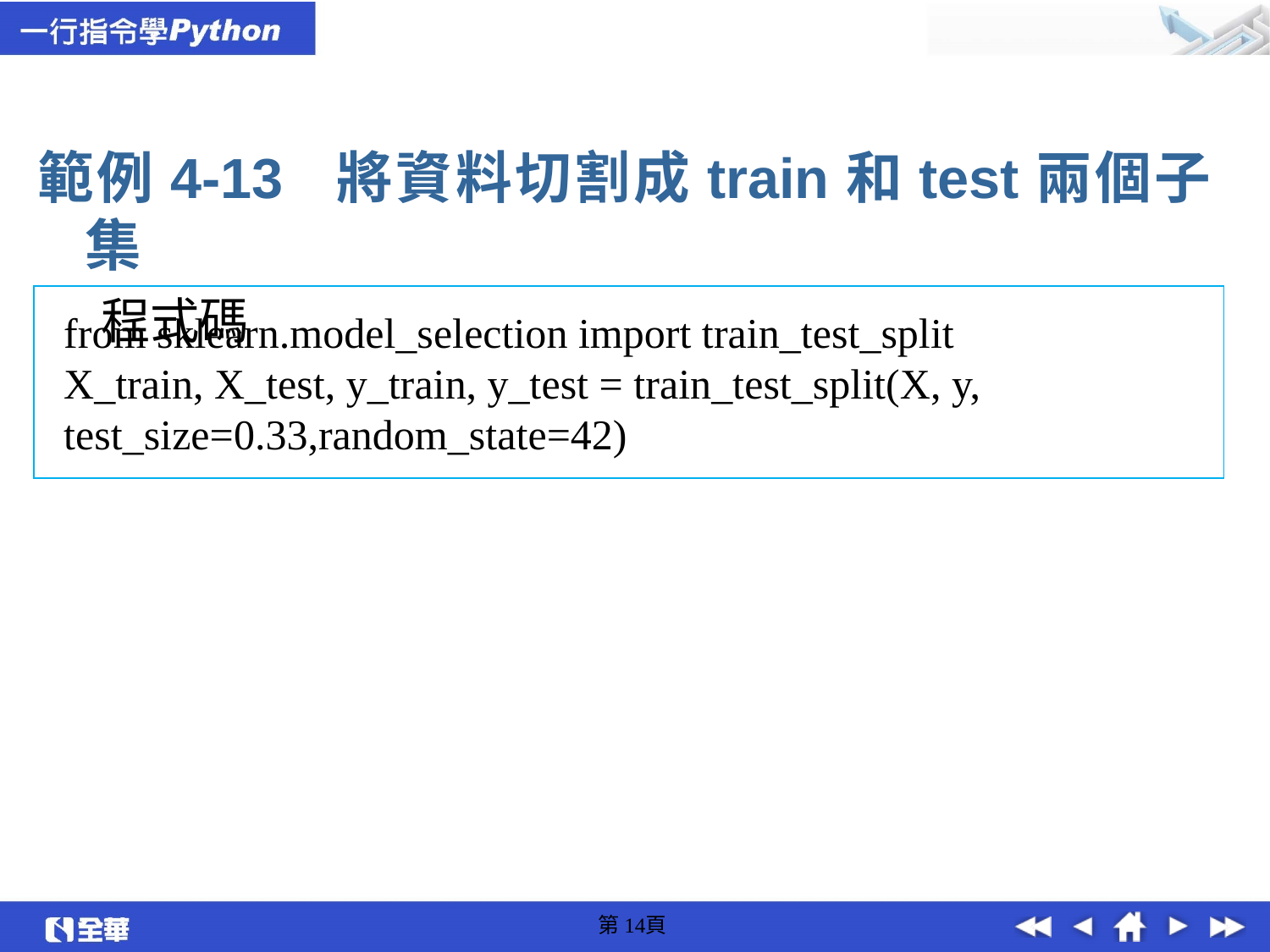

範例4-13  將資料切割成train和test兩個子集
程式碼
from sklearn.model_selection import train_test_split
X_train, X_test, y_train, y_test = train_test_split(X, y, test_size=0.33,random_state=42)